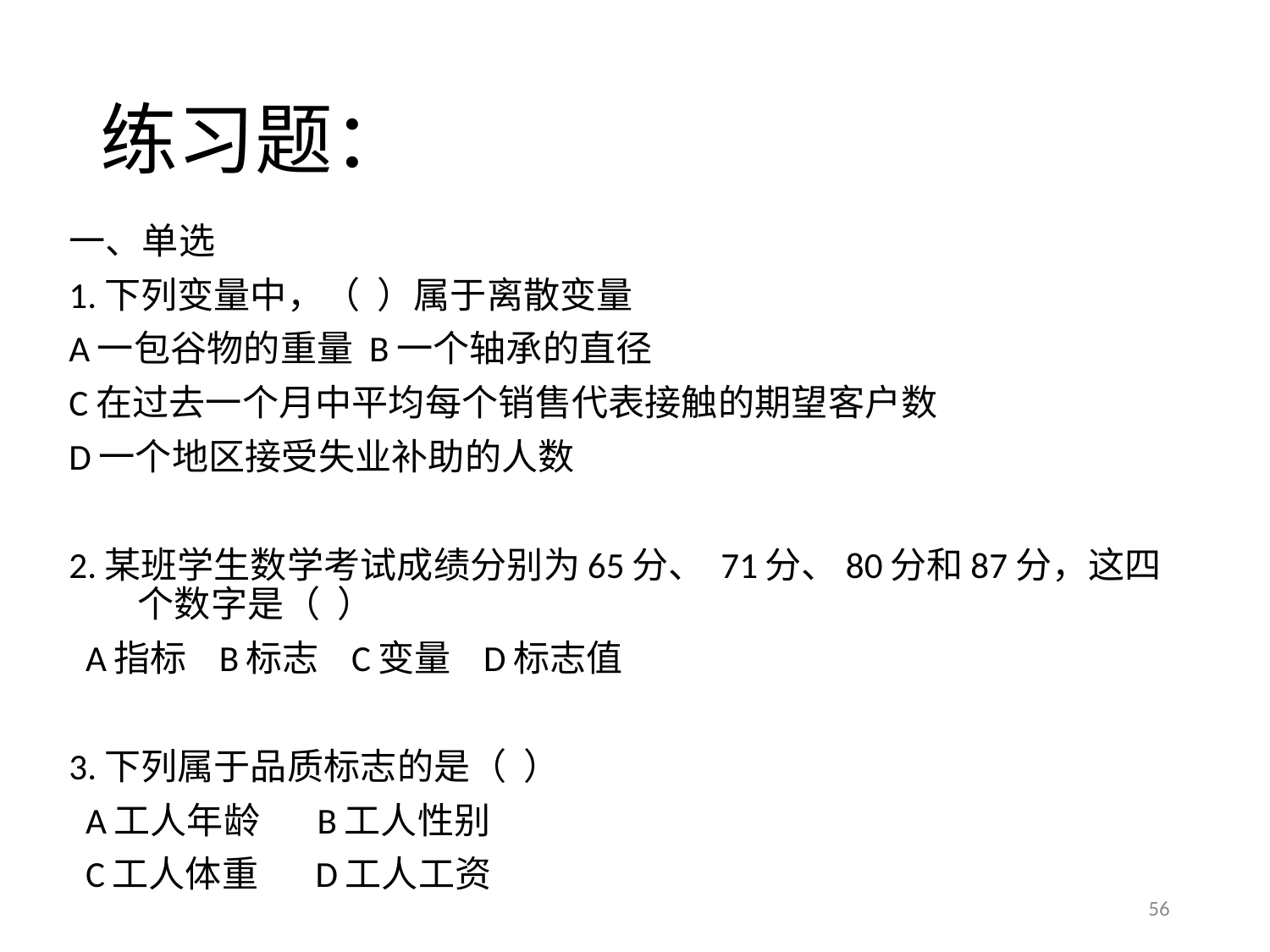

# 练习题：
一、单选
1.下列变量中，（  ）属于离散变量
A一包谷物的重量 B一个轴承的直径
C在过去一个月中平均每个销售代表接触的期望客户数
D一个地区接受失业补助的人数

2.某班学生数学考试成绩分别为65分、 71分、80分和87分，这四个数字是（  ）
  A指标   B标志   C变量   D标志值

3.下列属于品质标志的是（  ）
  A工人年龄      B工人性别
  C工人体重      D工人工资
56